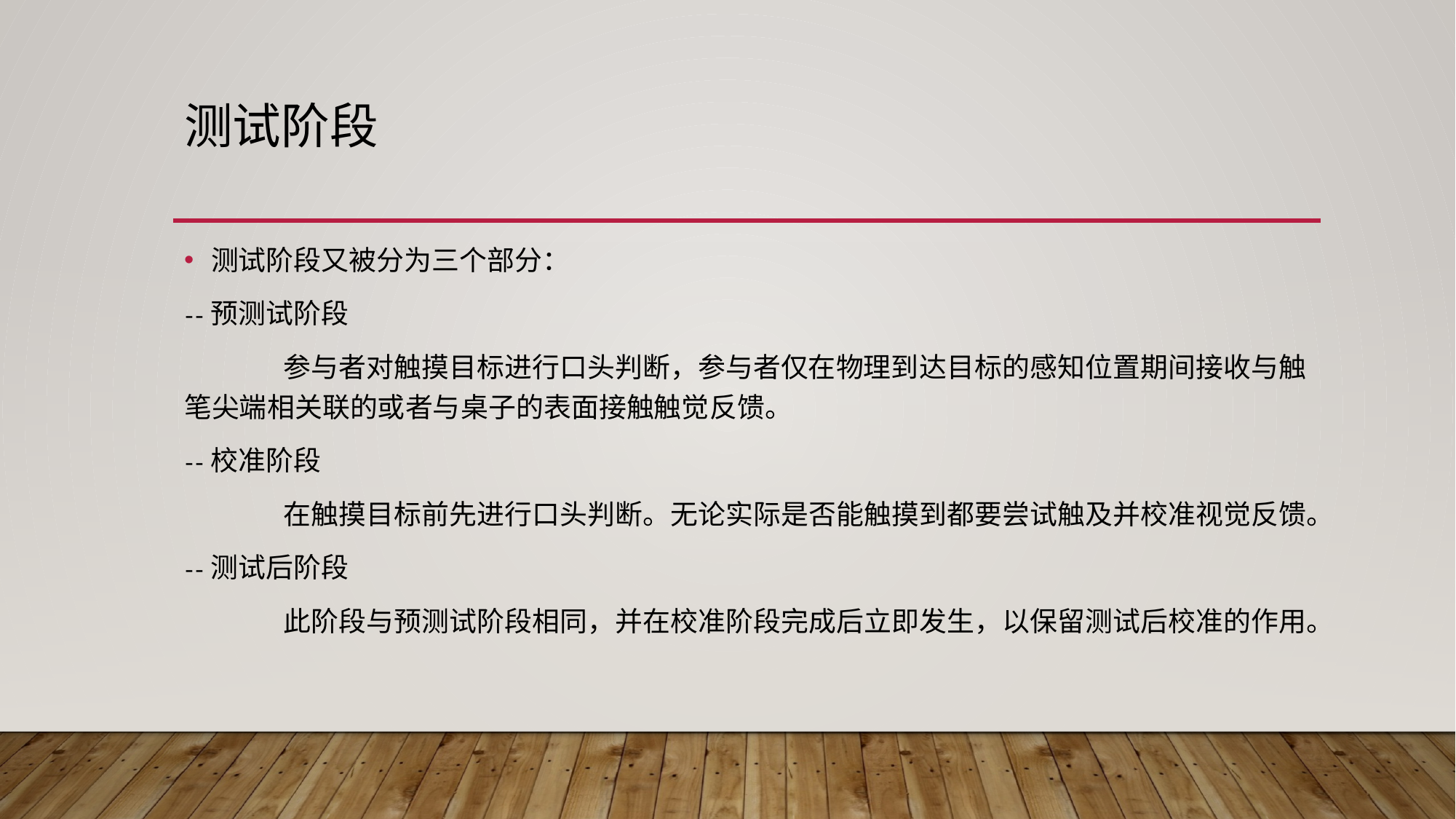

# 测试阶段
测试阶段又被分为三个部分：
--预测试阶段
	参与者对触摸目标进行口头判断，参与者仅在物理到达目标的感知位置期间接收与触笔尖端相关联的或者与桌子的表面接触触觉反馈。
--校准阶段
	在触摸目标前先进行口头判断。无论实际是否能触摸到都要尝试触及并校准视觉反馈。
--测试后阶段
	此阶段与预测试阶段相同，并在校准阶段完成后立即发生，以保留测试后校准的作用。